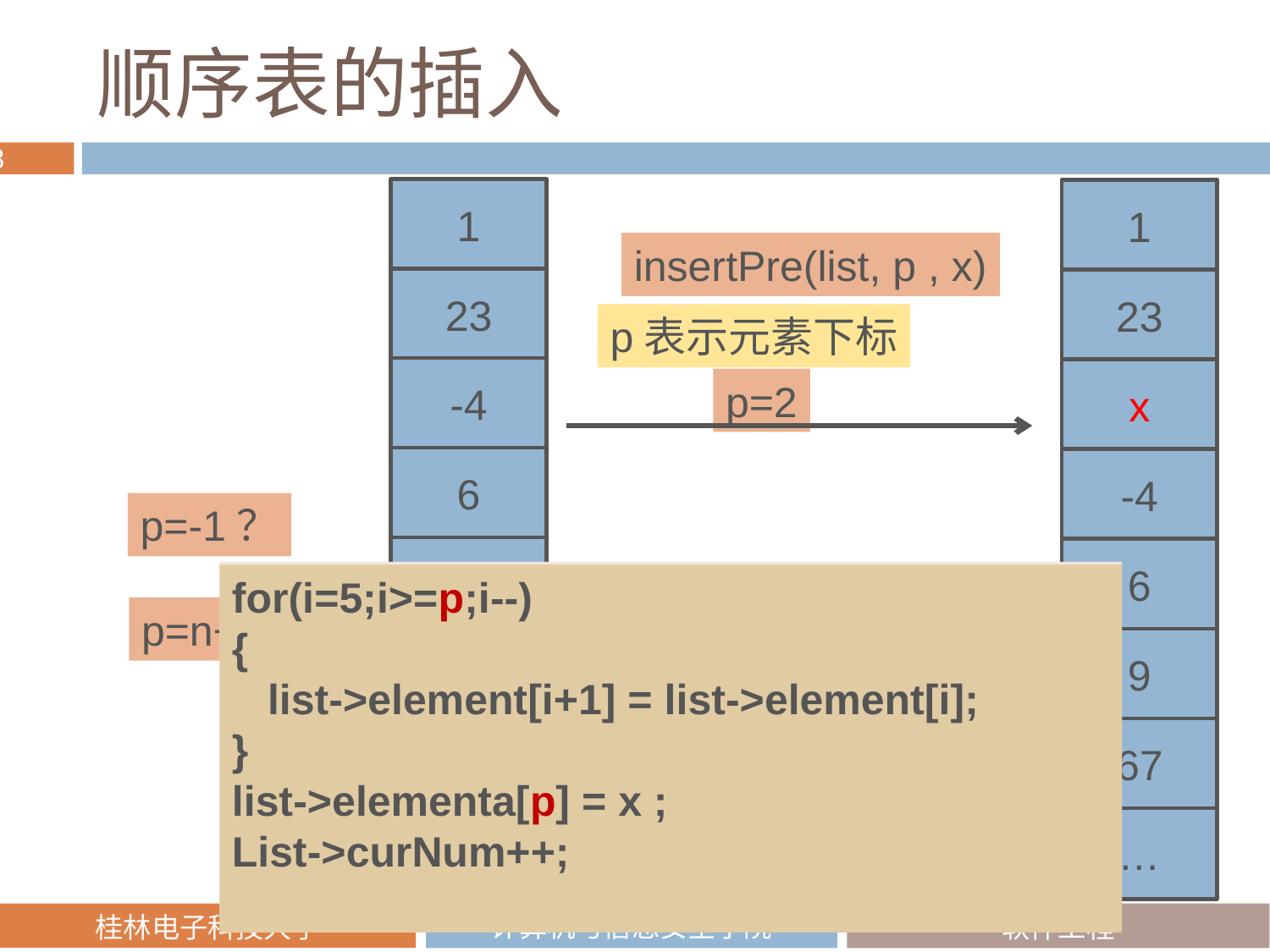

# 顺序表的插入
1
1
insertPre(list, p , x)
23
23
p表示元素下标
-4
x
p=2
6
-4
p=-1？
9
6
for(i=5;i>=2;i--)
{
   list->element[i+1] = list->element[i];
}
list->elementa[2] = x ;
List->curNum++;

for(i=5;i>=p;i--)
{
   list->element[i+1] = list->element[i];
}
list->elementa[p] = x ;
List->curNum++;

for(i=5;i>=2;i--)
{
   a[i+1] = a[i];
}
a[2] = x ;

p=n+2？
9
67

67
…
…